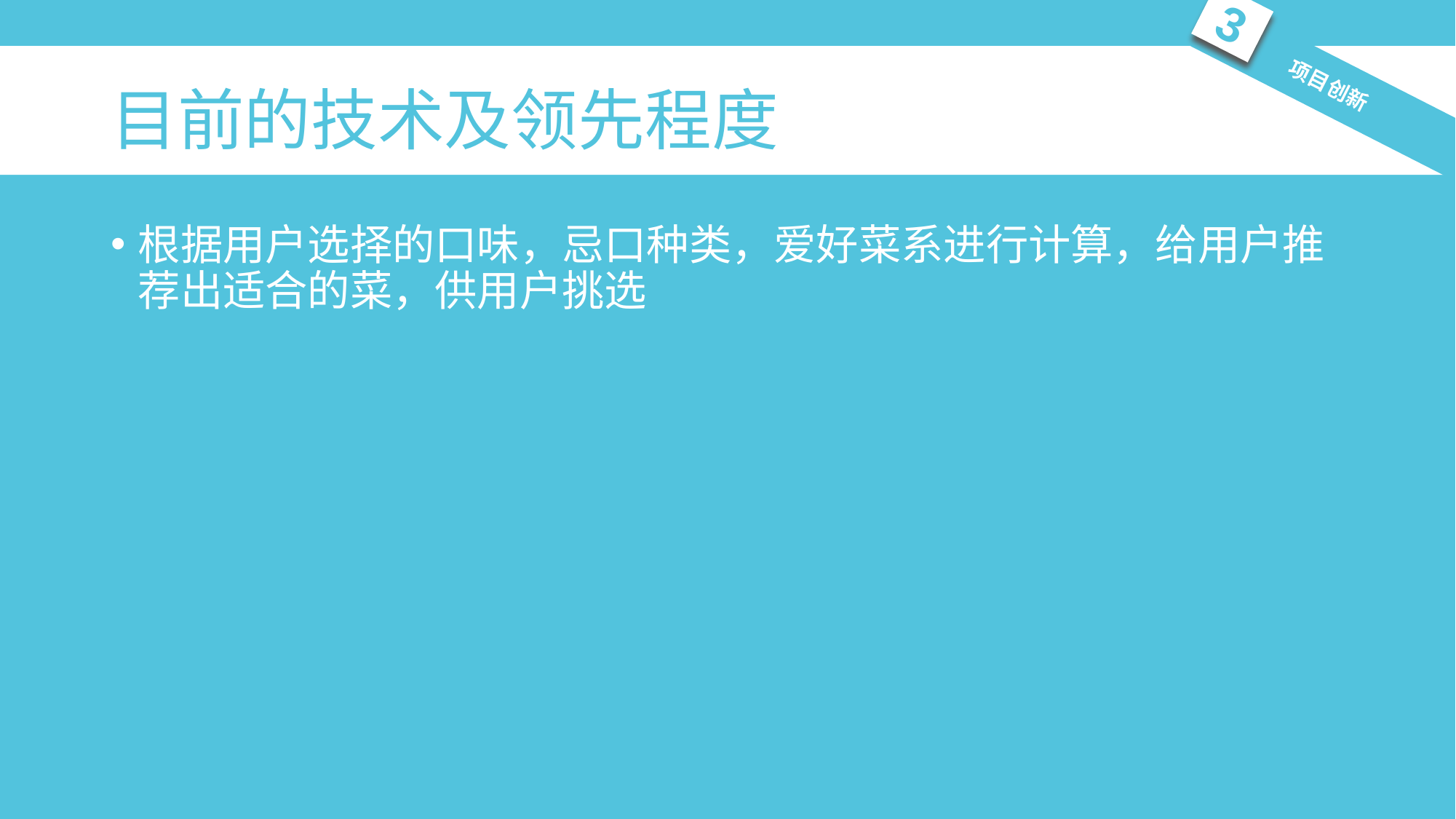

3
# 目前的技术及领先程度

项目创新
根据用户选择的口味，忌口种类，爱好菜系进行计算，给用户推荐出适合的菜，供用户挑选